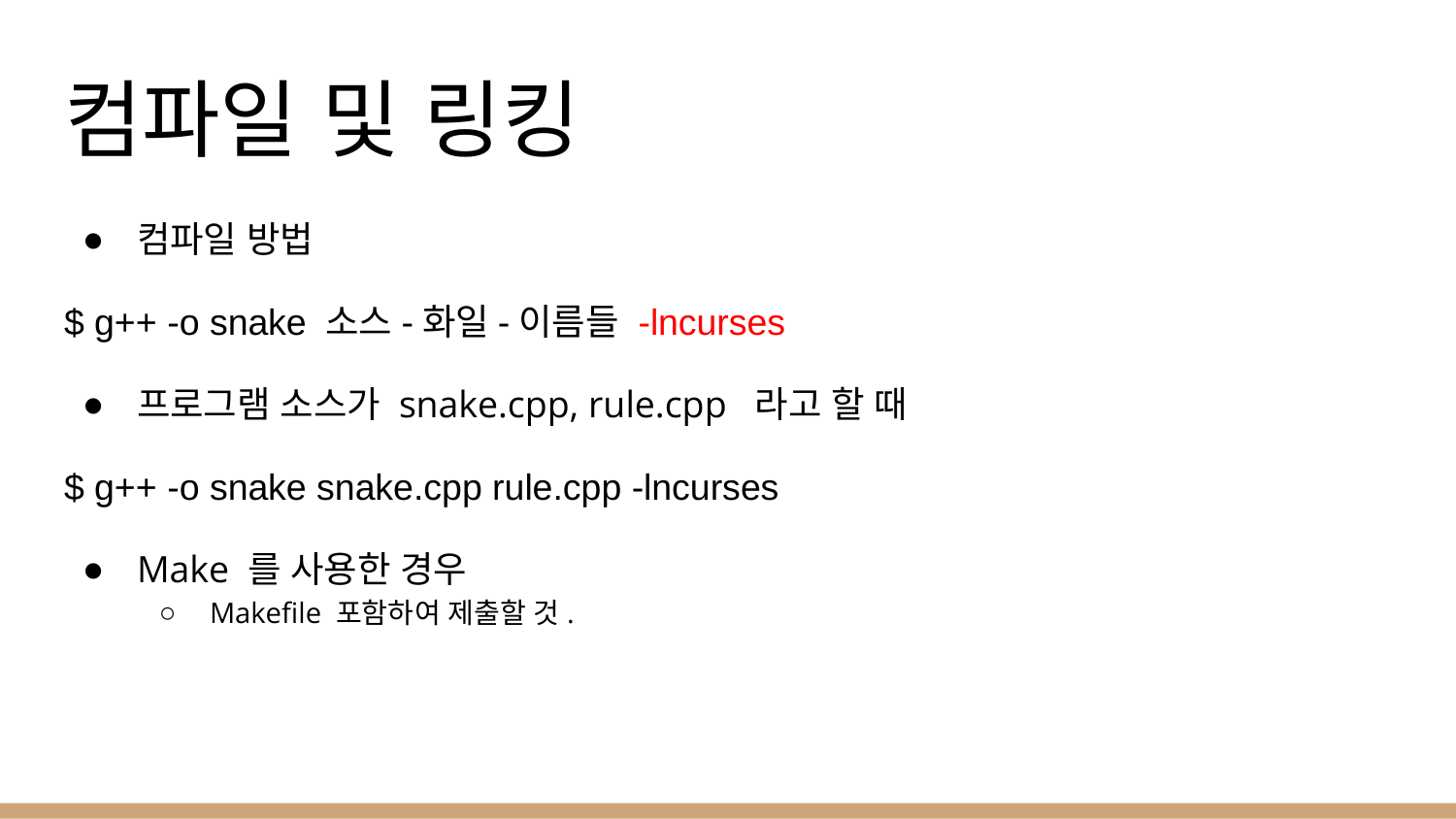

# 컴파일 및 링킹
컴파일 방법
$ g++ -o snake 소스-화일-이름들 -lncurses
프로그램 소스가 snake.cpp, rule.cpp  라고 할 때
$ g++ -o snake snake.cpp rule.cpp -lncurses
Make 를 사용한 경우
Makefile 포함하여 제출할 것.